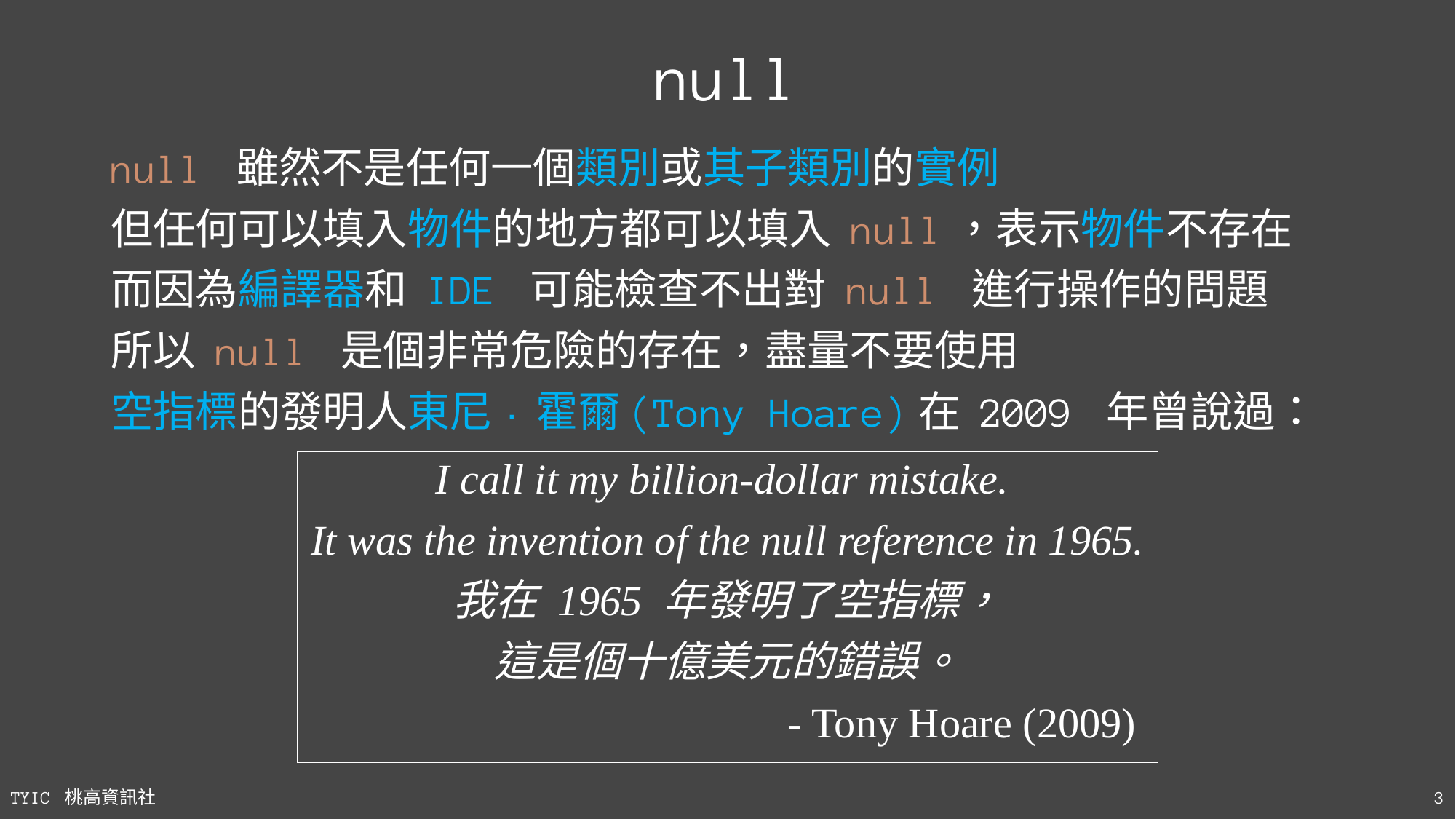

# null
null 雖然不是任何一個類別或其子類別的實例
但任何可以填入物件的地方都可以填入 null，表示物件不存在
而因為編譯器和 IDE 可能檢查不出對 null 進行操作的問題
所以 null 是個非常危險的存在，盡量不要使用
空指標的發明人東尼·霍爾(Tony Hoare)在 2009 年曾說過：
I call it my billion-dollar mistake.
It was the invention of the null reference in 1965.
我在 1965 年發明了空指標，
這是個十億美元的錯誤。
- Tony Hoare (2009)